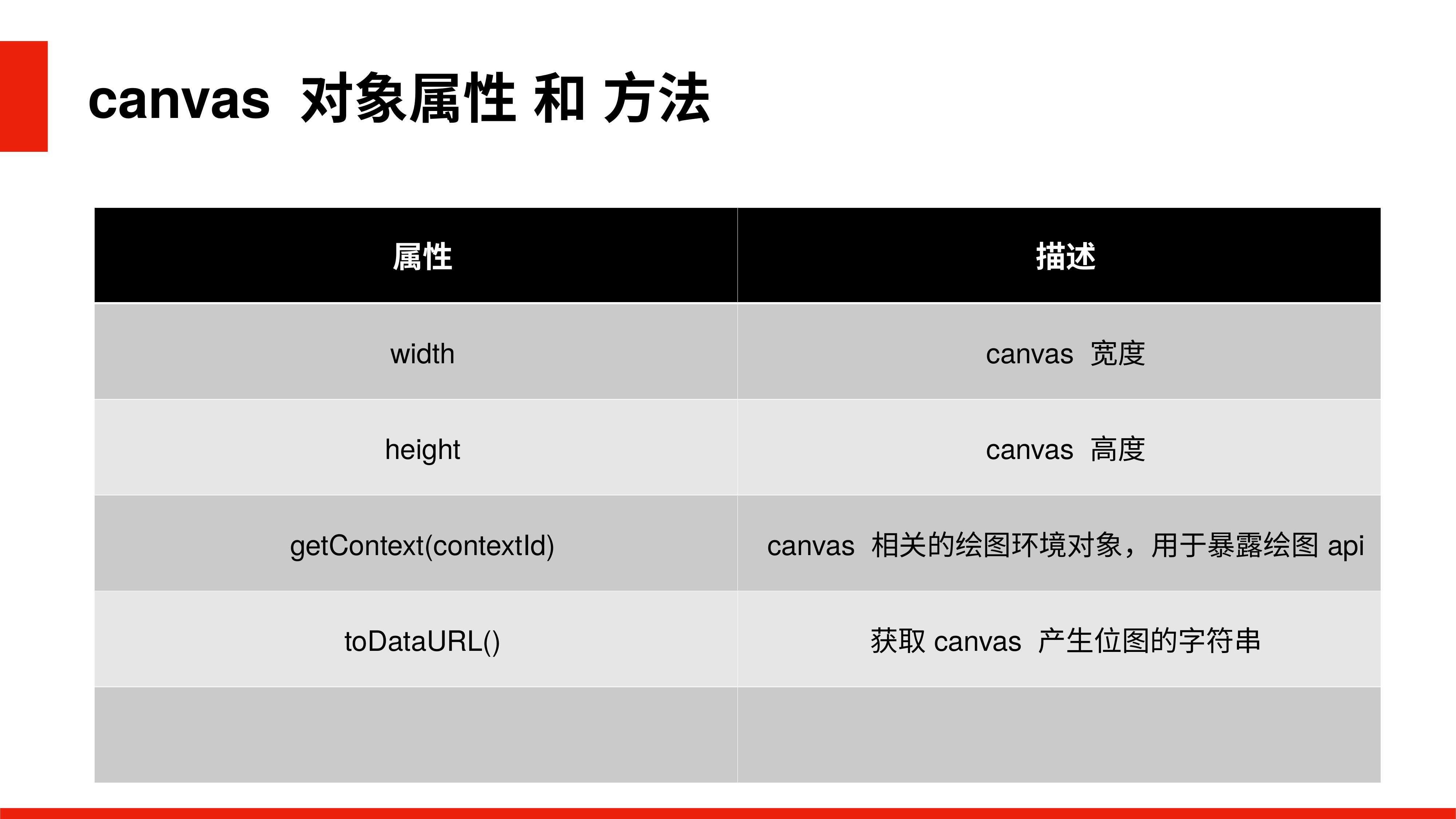

canvas 对象属性 和 方法
| 属性 | 描述 |
| --- | --- |
| width | canvas 宽度 |
| height | canvas 高度 |
| getContext(contextId) | canvas 相关的绘图环境对象，用于暴露绘图api |
| toDataURL() | 获取canvas 产生位图的字符串 |
|  |  |
5